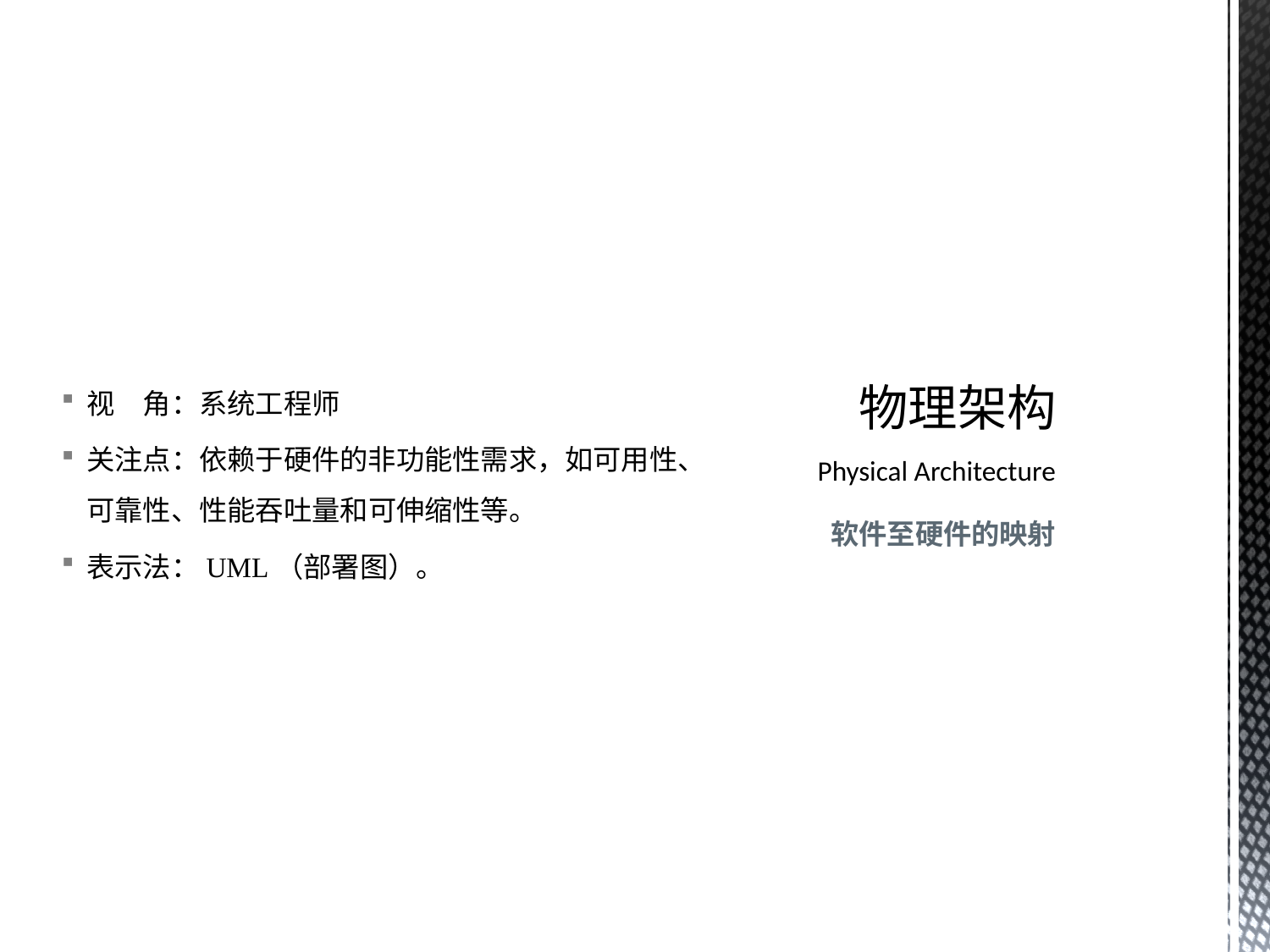

视　角：系统工程师
关注点：依赖于硬件的非功能性需求，如可用性、可靠性、性能吞吐量和可伸缩性等。
表示法：UML（部署图）。
# 物理架构 Physical Architecture
软件至硬件的映射